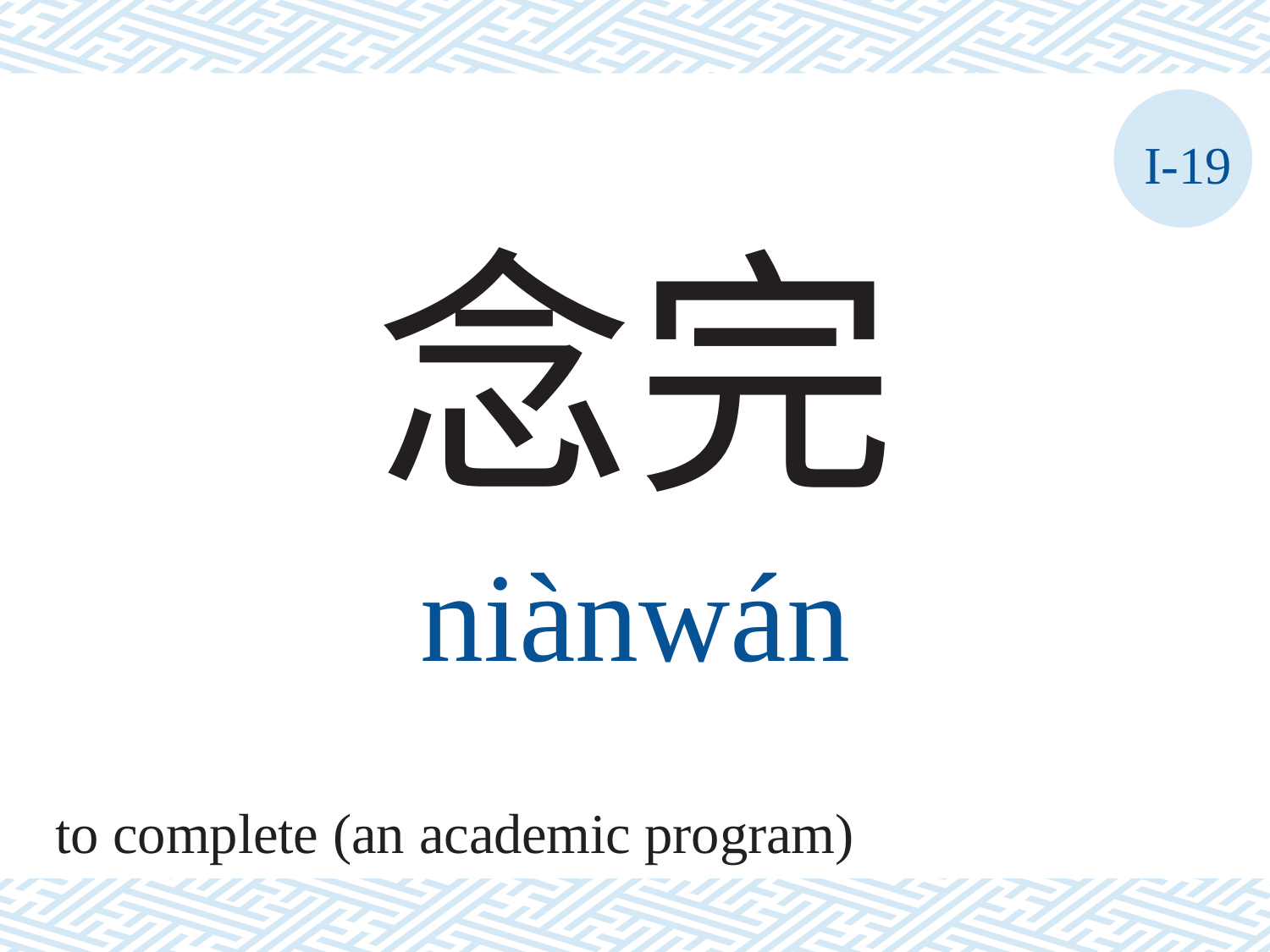

I-19
念完
niànwán
to complete (an academic program)